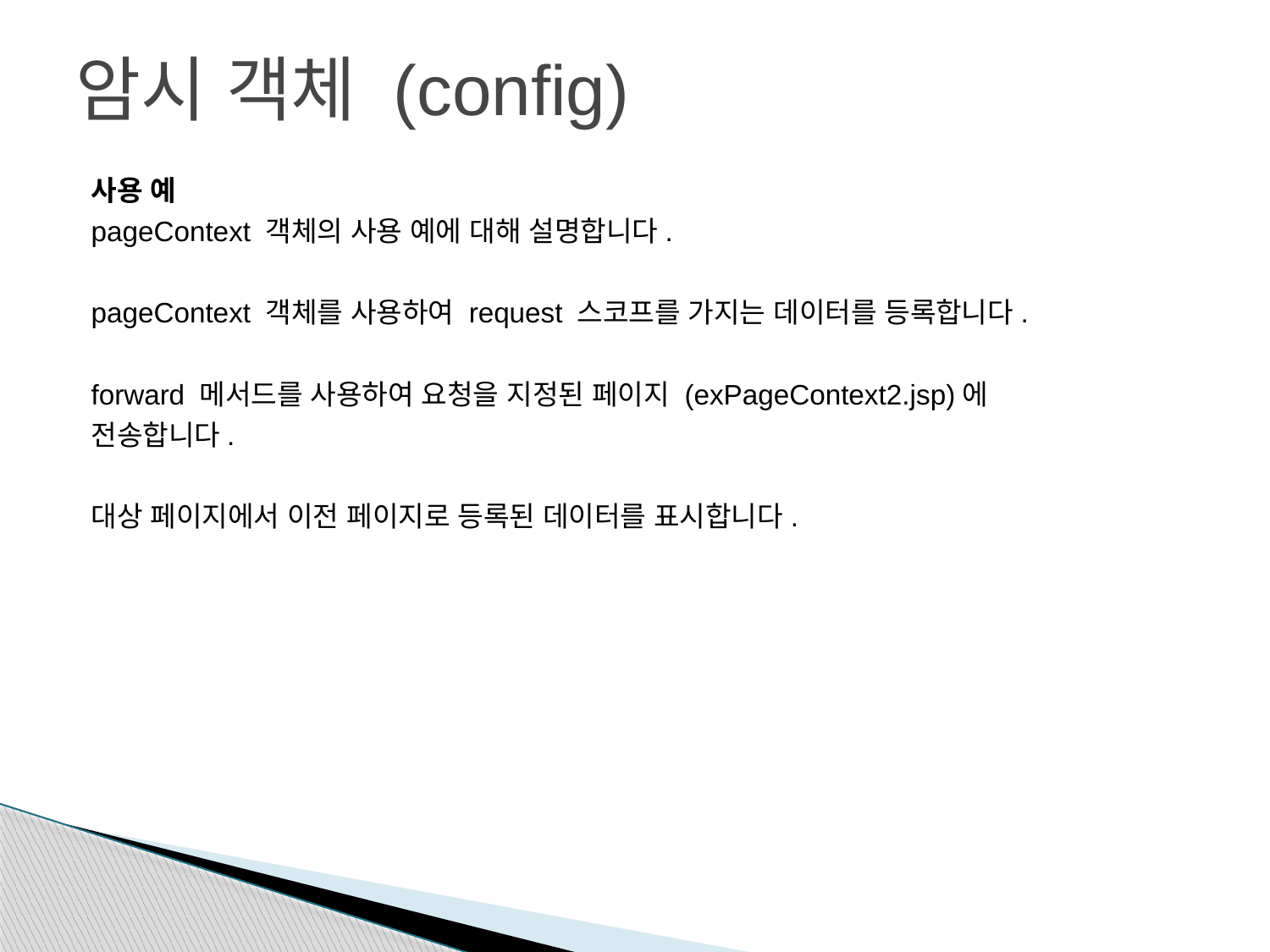

# 암시 객체 (config)
사용 예
pageContext 객체의 사용 예에 대해 설명합니다.

pageContext 객체를 사용하여 request 스코프를 가지는 데이터를 등록합니다.

forward 메서드를 사용하여 요청을 지정된 페이지 (exPageContext2.jsp)에
전송합니다.

대상 페이지에서 이전 페이지로 등록된 데이터를 표시합니다.